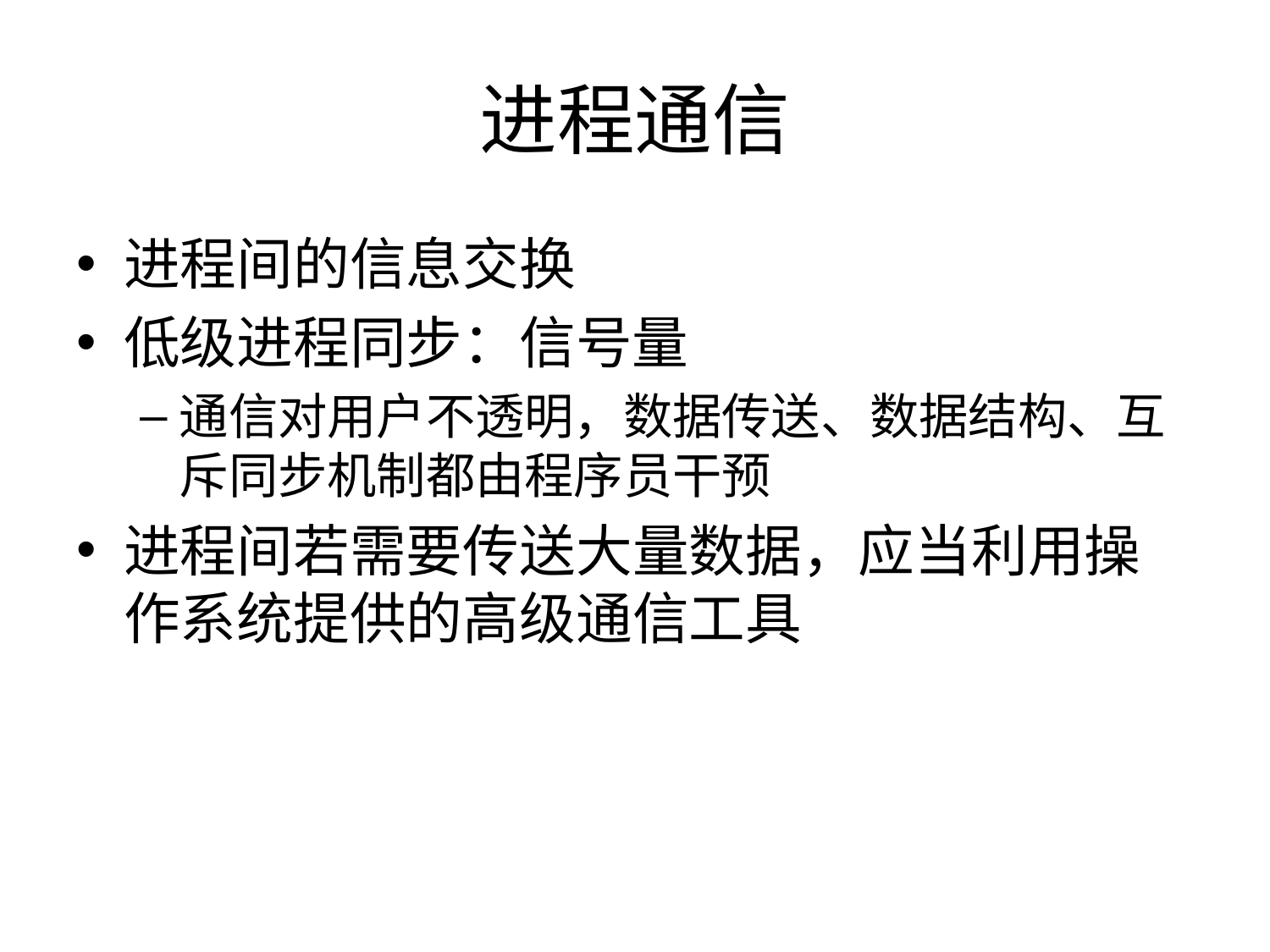

# 进程通信
进程间的信息交换
低级进程同步：信号量
通信对用户不透明，数据传送、数据结构、互斥同步机制都由程序员干预
进程间若需要传送大量数据，应当利用操作系统提供的高级通信工具